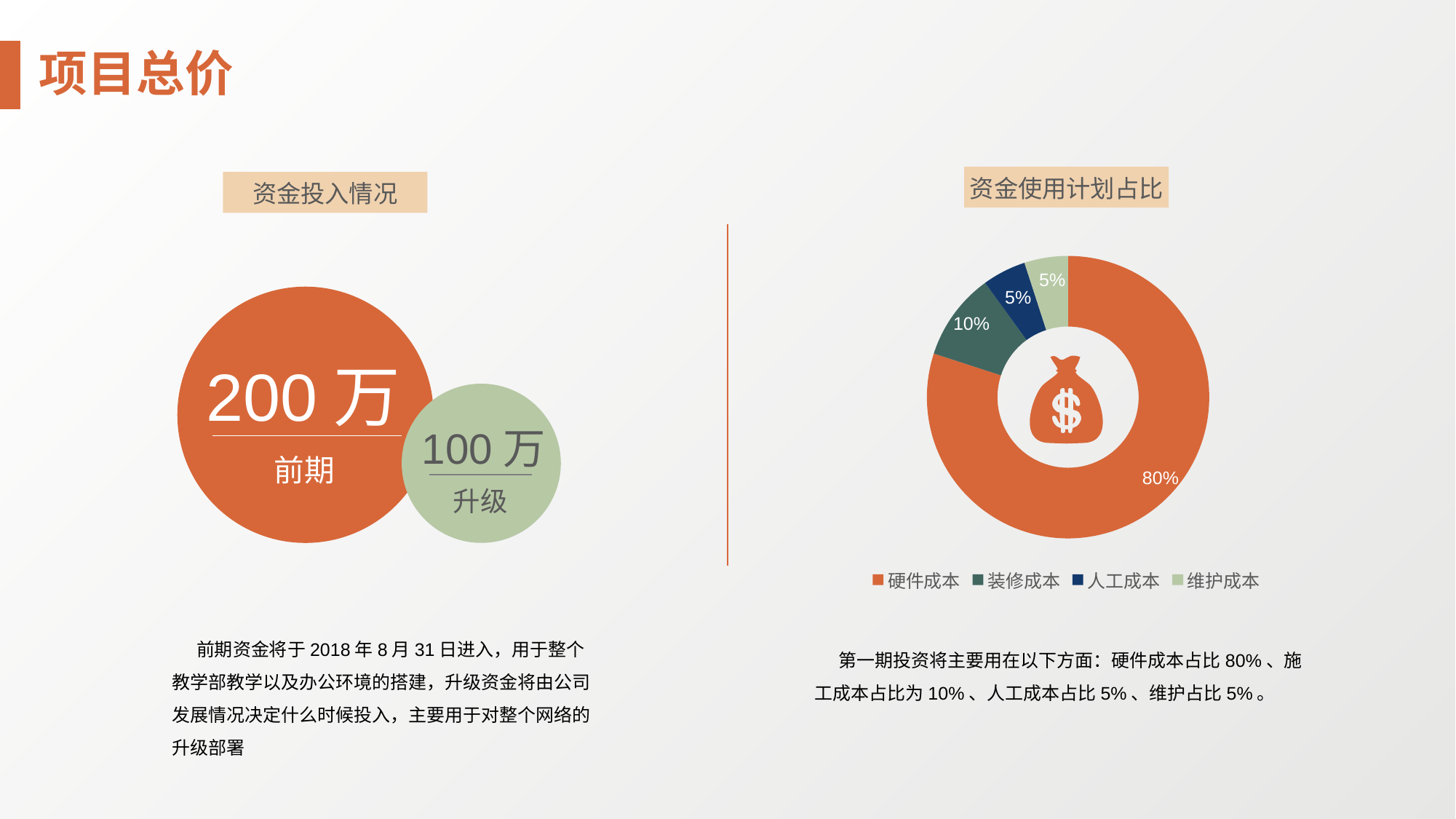

项目总价

资金使用计划占比

资金投入情况

### Chart

| Category | 资金占比 |
|---|---|
| 硬件成本 | 80.0 |
| 装修成本 | 10.0 |
| 人工成本 | 5.0 |
| 维护成本 | 5.0 |
5%
5%
10%

80%

200万

100万
前期
升级
     前期资金将于2018年8月31日进入，用于整个教学部教学以及办公环境的搭建，升级资金将由公司发展情况决定什么时候投入，主要用于对整个网络的升级部署
     第一期投资将主要用在以下方面：硬件成本占比80%、施工成本占比为10%、人工成本占比5%、维护占比5%。